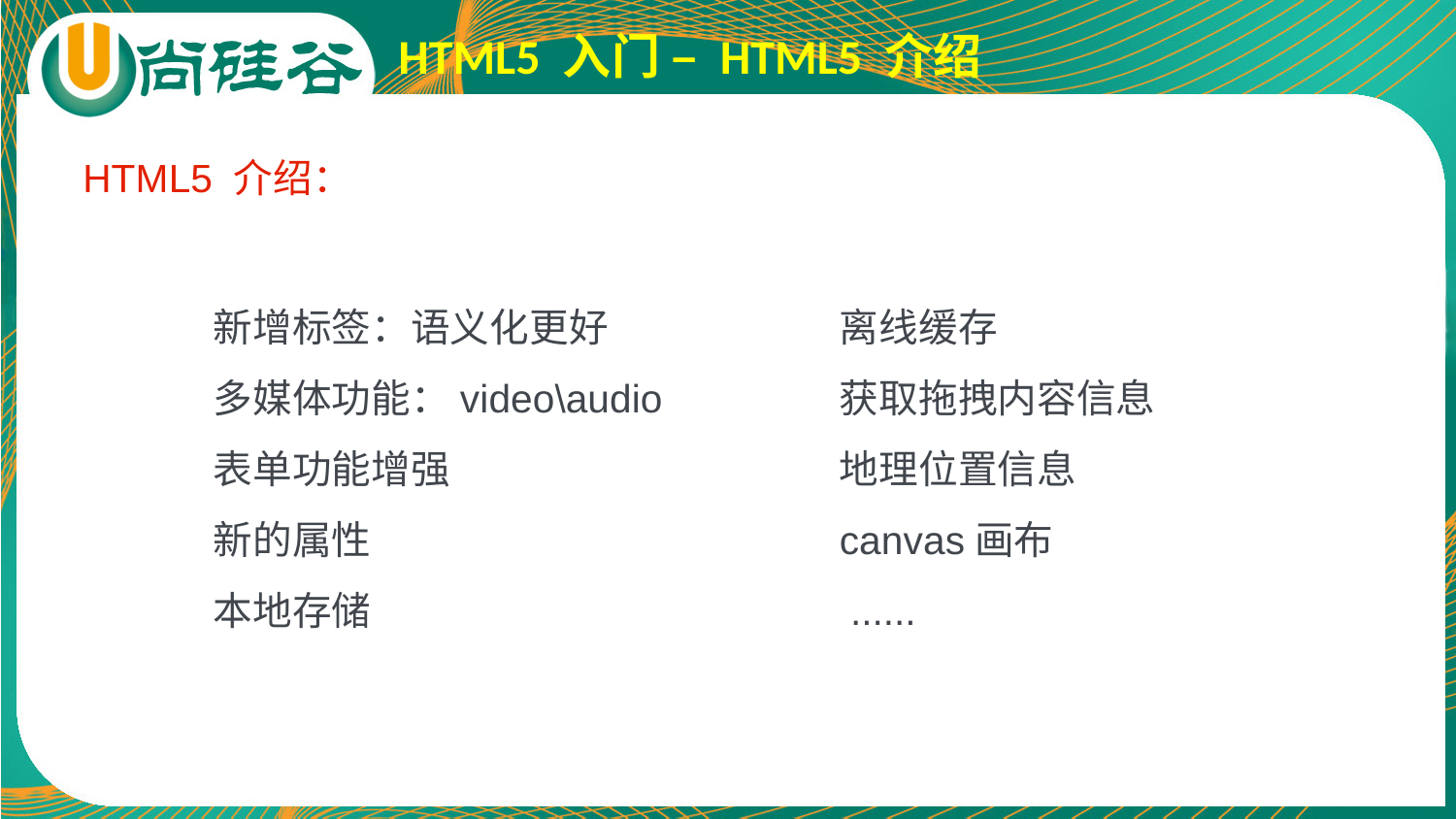

# HTML5 入门 – HTML5 介绍
HTML5 介绍：
新增标签：语义化更好
多媒体功能：video\audio
表单功能增强
新的属性
本地存储
离线缓存
获取拖拽内容信息
地理位置信息
canvas画布
 ......